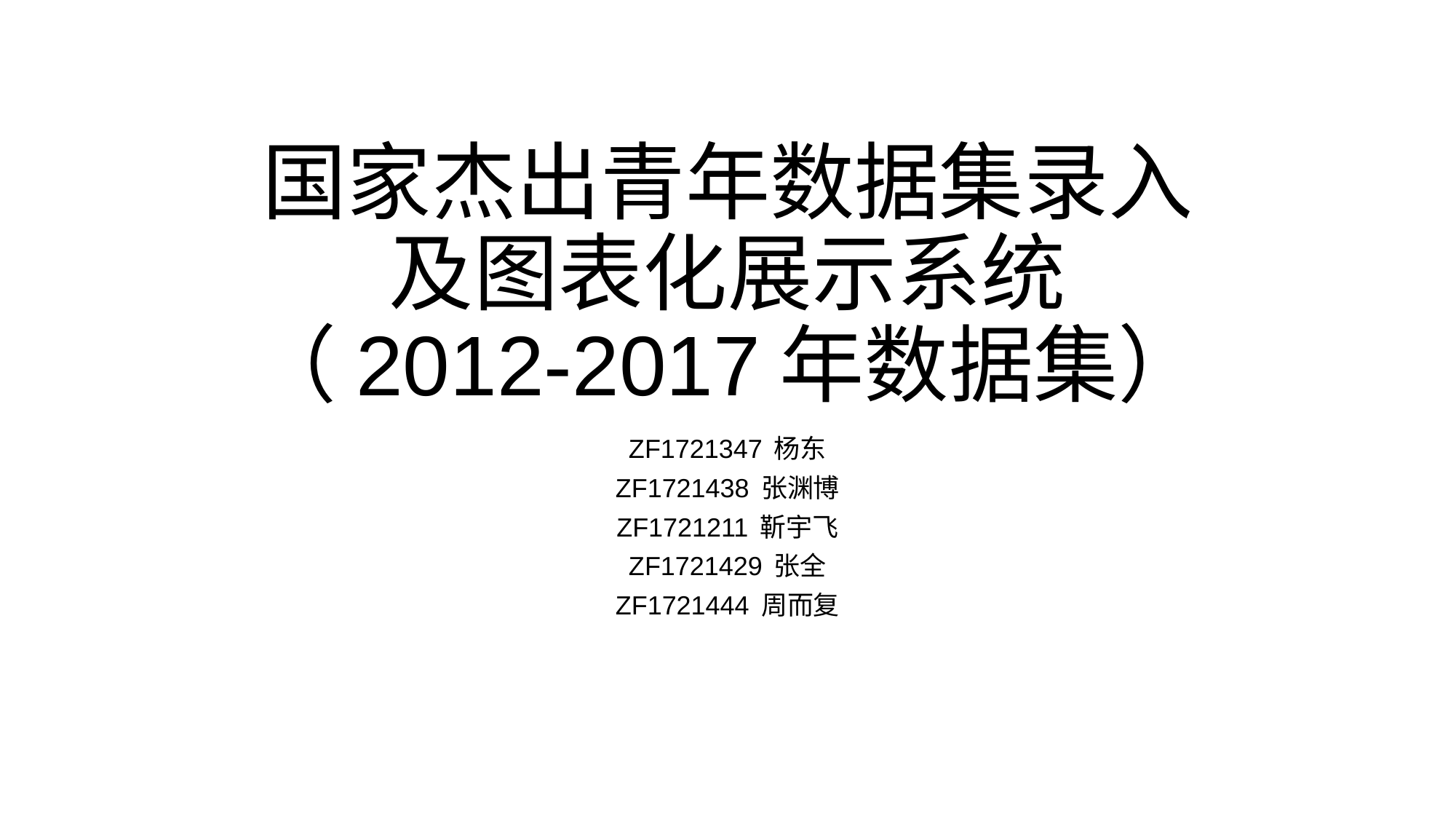

# 国家杰出青年数据集录入 及图表化展示系统 （2012-2017年数据集）
ZF1721347 杨东
ZF1721438 张渊博
ZF1721211 靳宇飞
ZF1721429 张全
ZF1721444 周而复